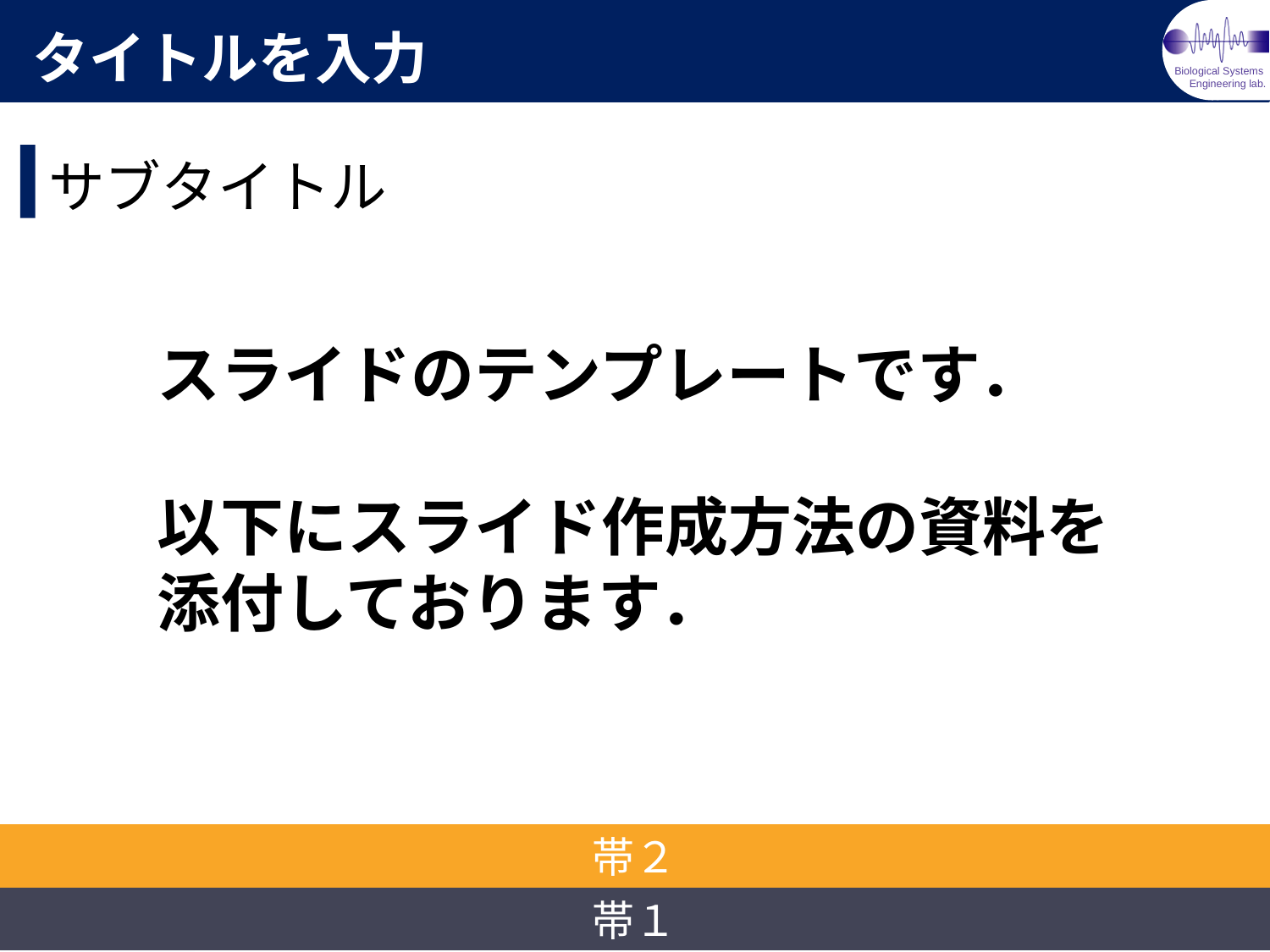

タイトルを入力

サブタイトル
スライドのテンプレートです．

以下にスライド作成方法の資料を
添付しております．
帯２
帯１
Copyright© 2015 Biological Systems Engineering lab. All Rights Reserved.
2